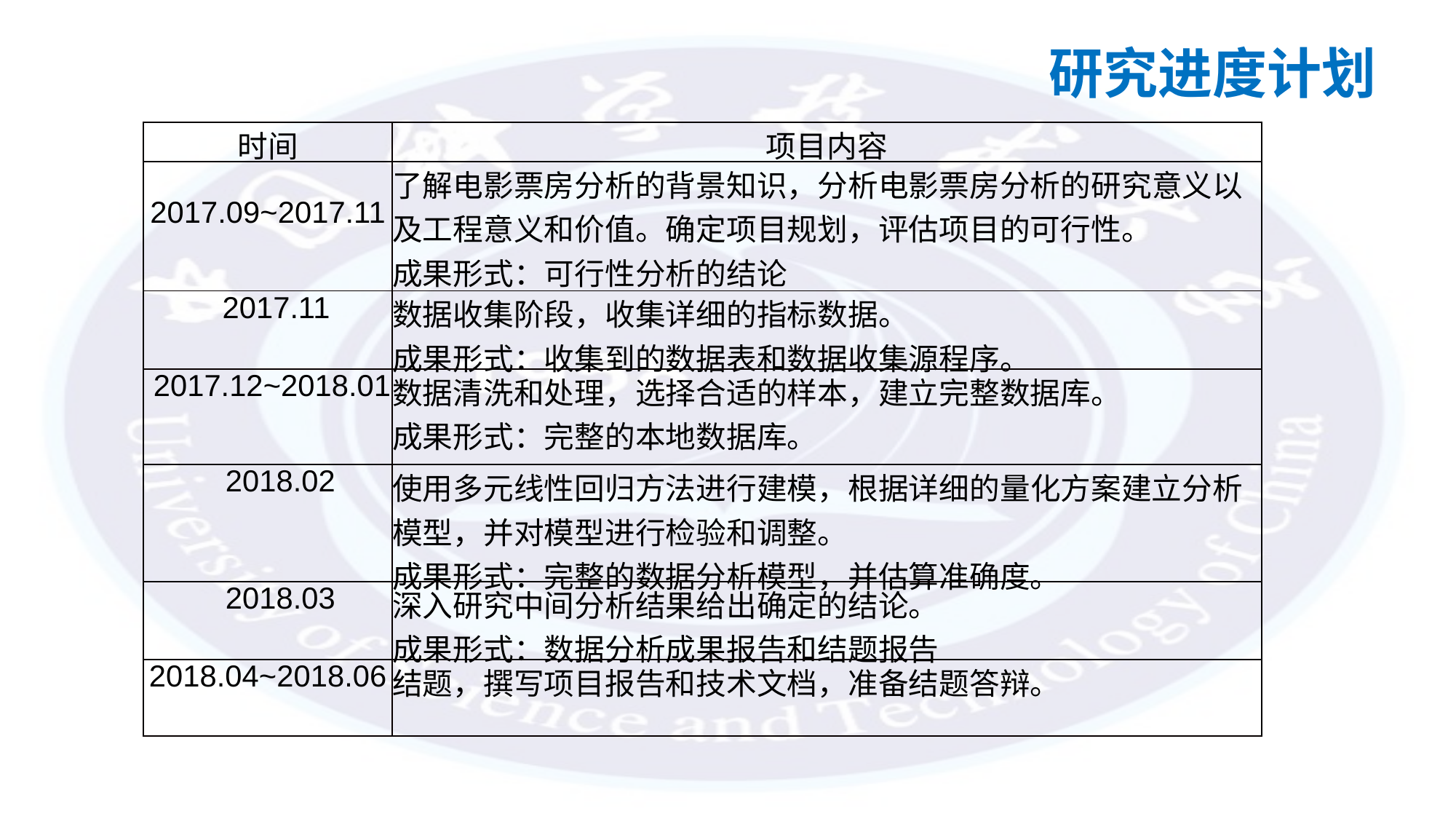

研究进度计划
| 时间 | 项目内容 |
| --- | --- |
| 2017.09~2017.11 | 了解电影票房分析的背景知识，分析电影票房分析的研究意义以及工程意义和价值。确定项目规划，评估项目的可行性。 成果形式：可行性分析的结论 |
| 2017.11 | 数据收集阶段，收集详细的指标数据。 成果形式：收集到的数据表和数据收集源程序。 |
| 2017.12~2018.01 | 数据清洗和处理，选择合适的样本，建立完整数据库。 成果形式：完整的本地数据库。 |
| 2018.02 | 使用多元线性回归方法进行建模，根据详细的量化方案建立分析模型，并对模型进行检验和调整。 成果形式：完整的数据分析模型，并估算准确度。 |
| 2018.03 | 深入研究中间分析结果给出确定的结论。 成果形式：数据分析成果报告和结题报告 |
| 2018.04~2018.06 | 结题，撰写项目报告和技术文档，准备结题答辩。 |